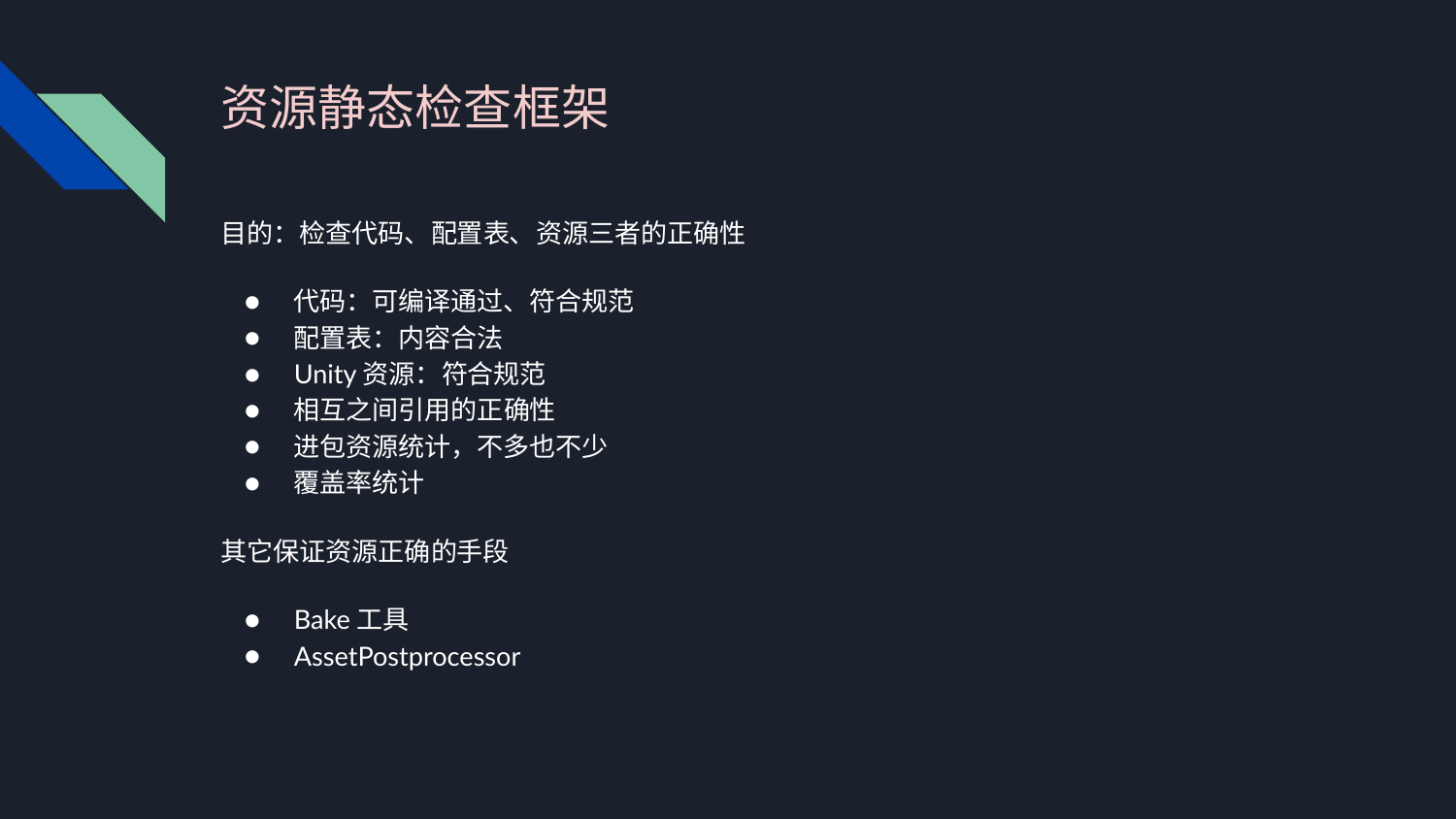

# 资源静态检查框架
目的：检查代码、配置表、资源三者的正确性
代码：可编译通过、符合规范
配置表：内容合法
Unity资源：符合规范
相互之间引用的正确性
进包资源统计，不多也不少
覆盖率统计
其它保证资源正确的手段
Bake工具
AssetPostprocessor